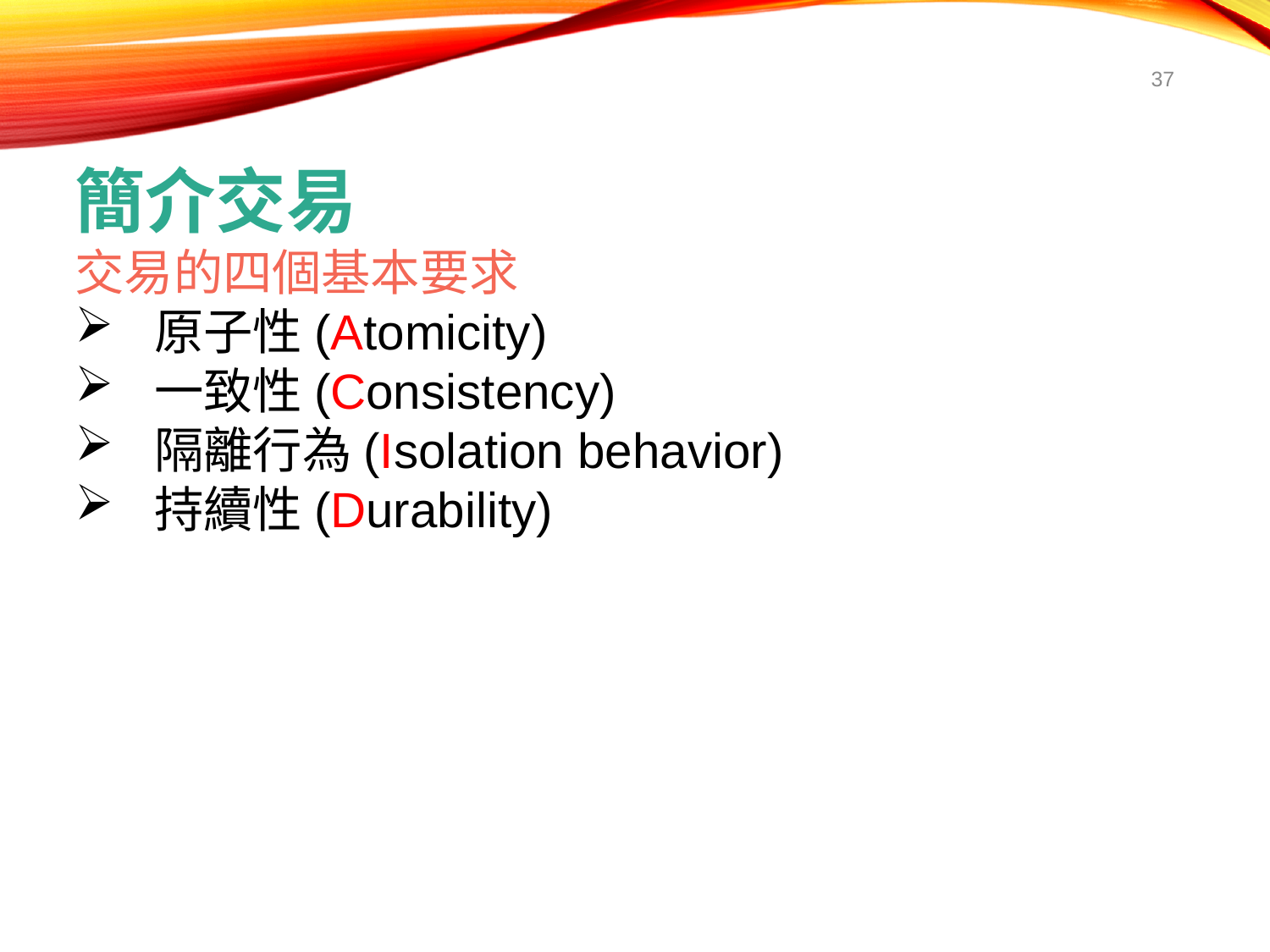

37
簡介交易
交易的四個基本要求
原子性(Atomicity)
一致性(Consistency)
隔離行為(Isolation behavior)
持續性(Durability)